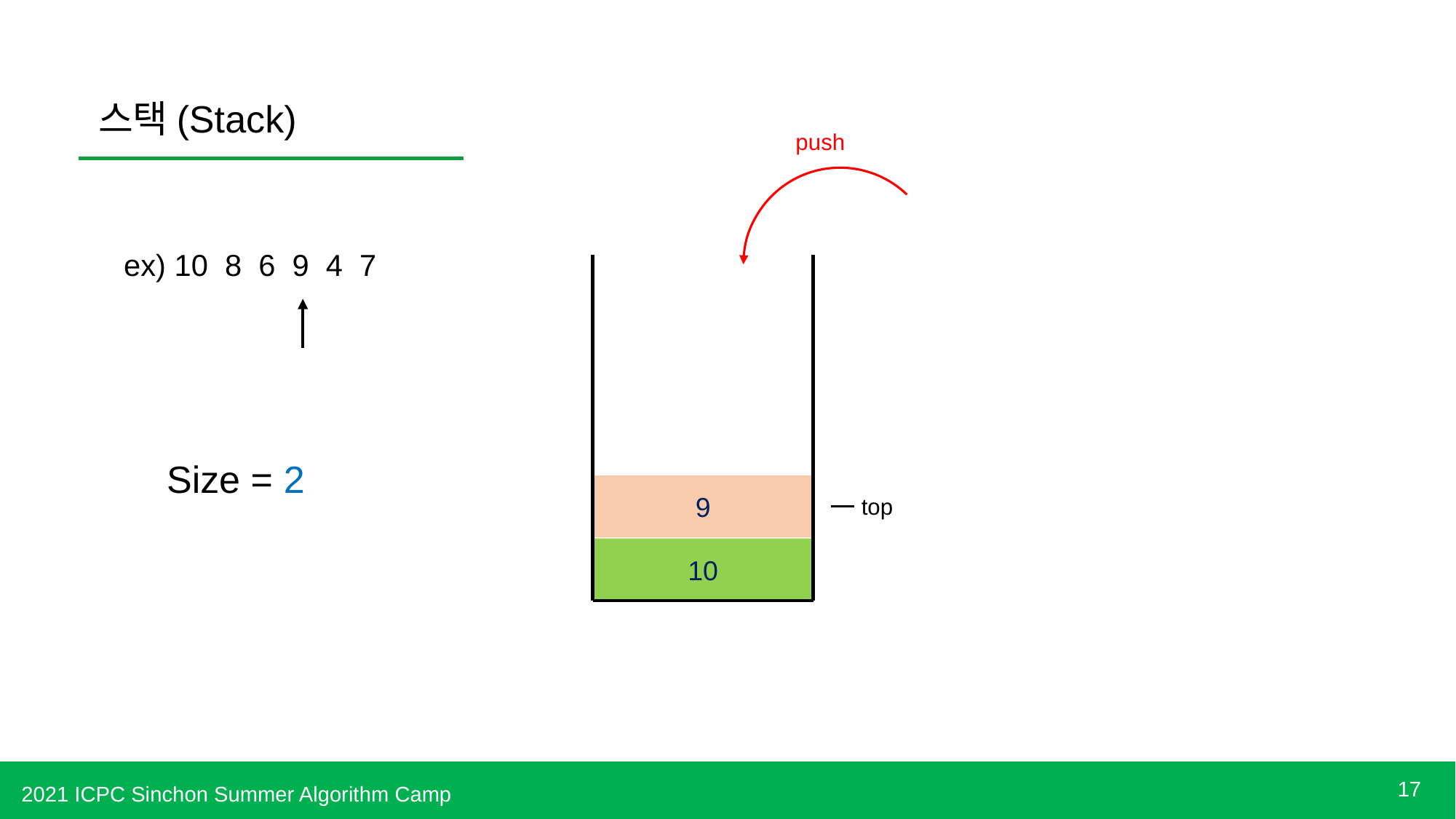

스택(Stack)
push

ex) 10  8  6  9  4  7
Size = 2
9
top
10

17
2021 ICPC Sinchon Summer Algorithm Camp